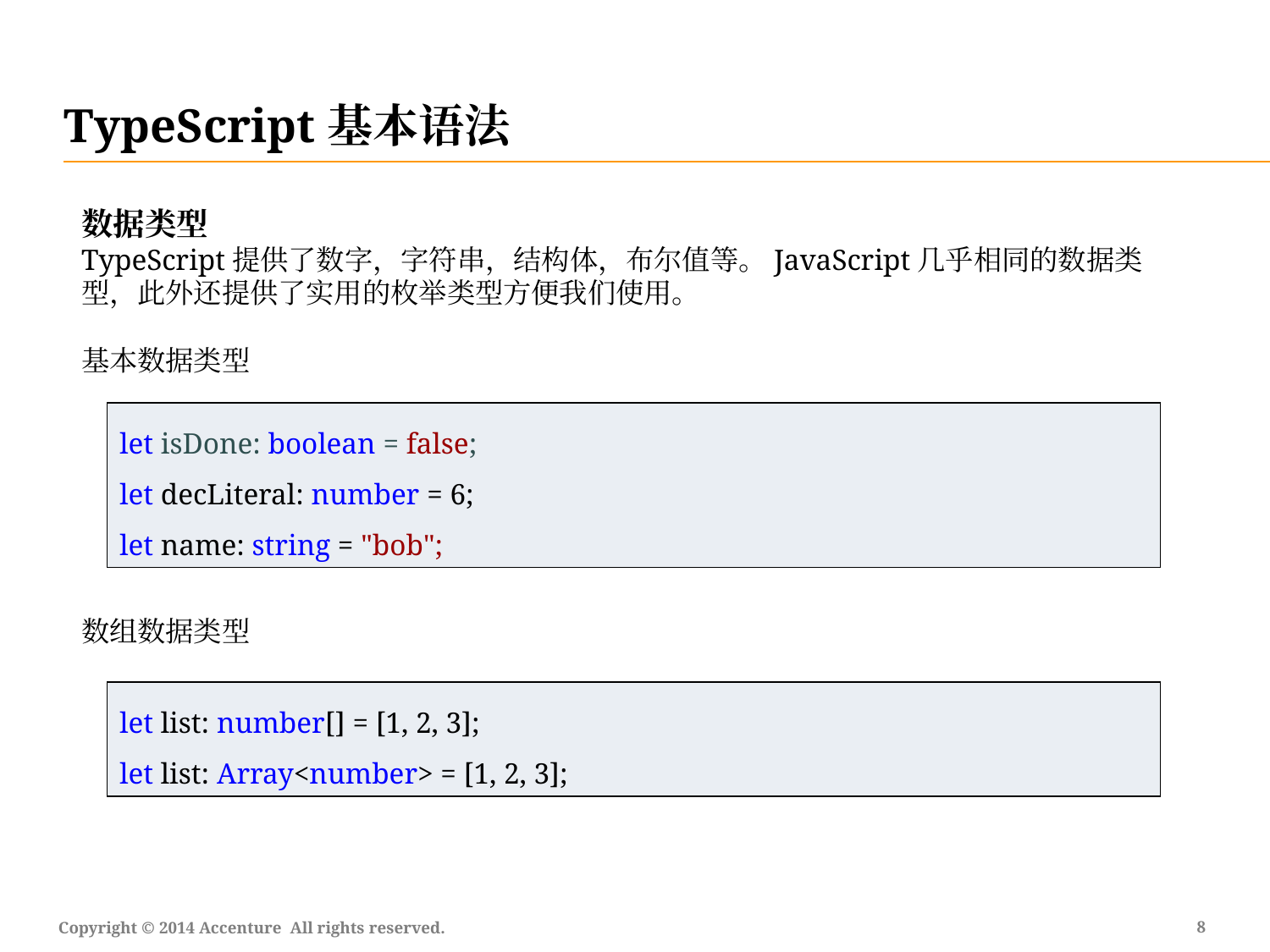

TypeScript基本语法
数据类型
TypeScript提供了数字，字符串，结构体，布尔值等。JavaScript几乎相同的数据类型，此外还提供了实用的枚举类型方便我们使用。

基本数据类型

数组数据类型

let isDone: boolean = false;
let decLiteral: number = 6;
let name: string = "bob";
let list: number[] = [1, 2, 3];
let list: Array<number> = [1, 2, 3];
8
Copyright © 2014 Accenture  All rights reserved.